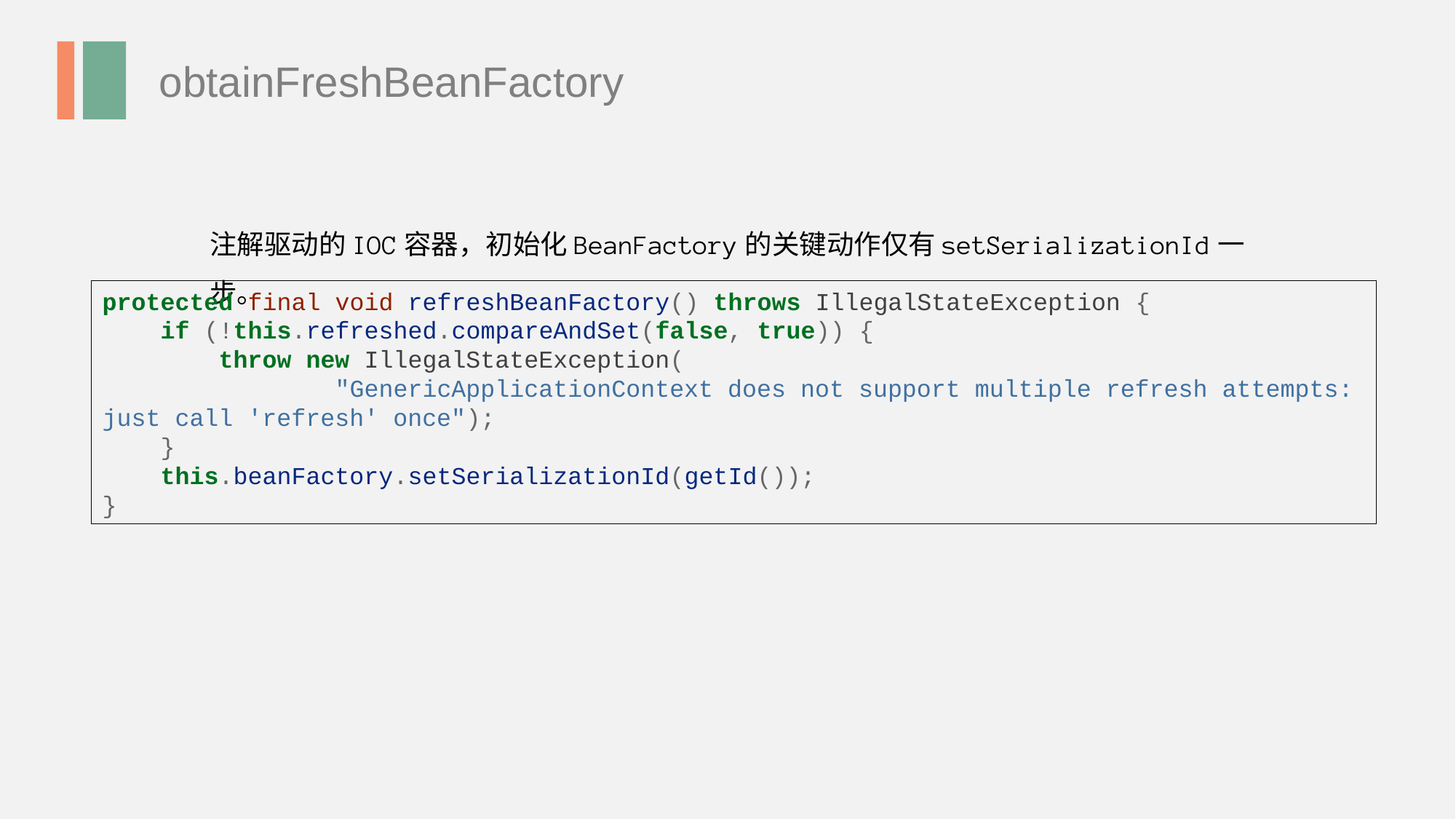

obtainFreshBeanFactory
注解驱动的IOC容器，初始化BeanFactory的关键动作仅有setSerializationId一步。
protected final void refreshBeanFactory() throws IllegalStateException {
    if (!this.refreshed.compareAndSet(false, true)) {
        throw new IllegalStateException(
                "GenericApplicationContext does not support multiple refresh attempts: just call 'refresh' once");
    }
    this.beanFactory.setSerializationId(getId());
}